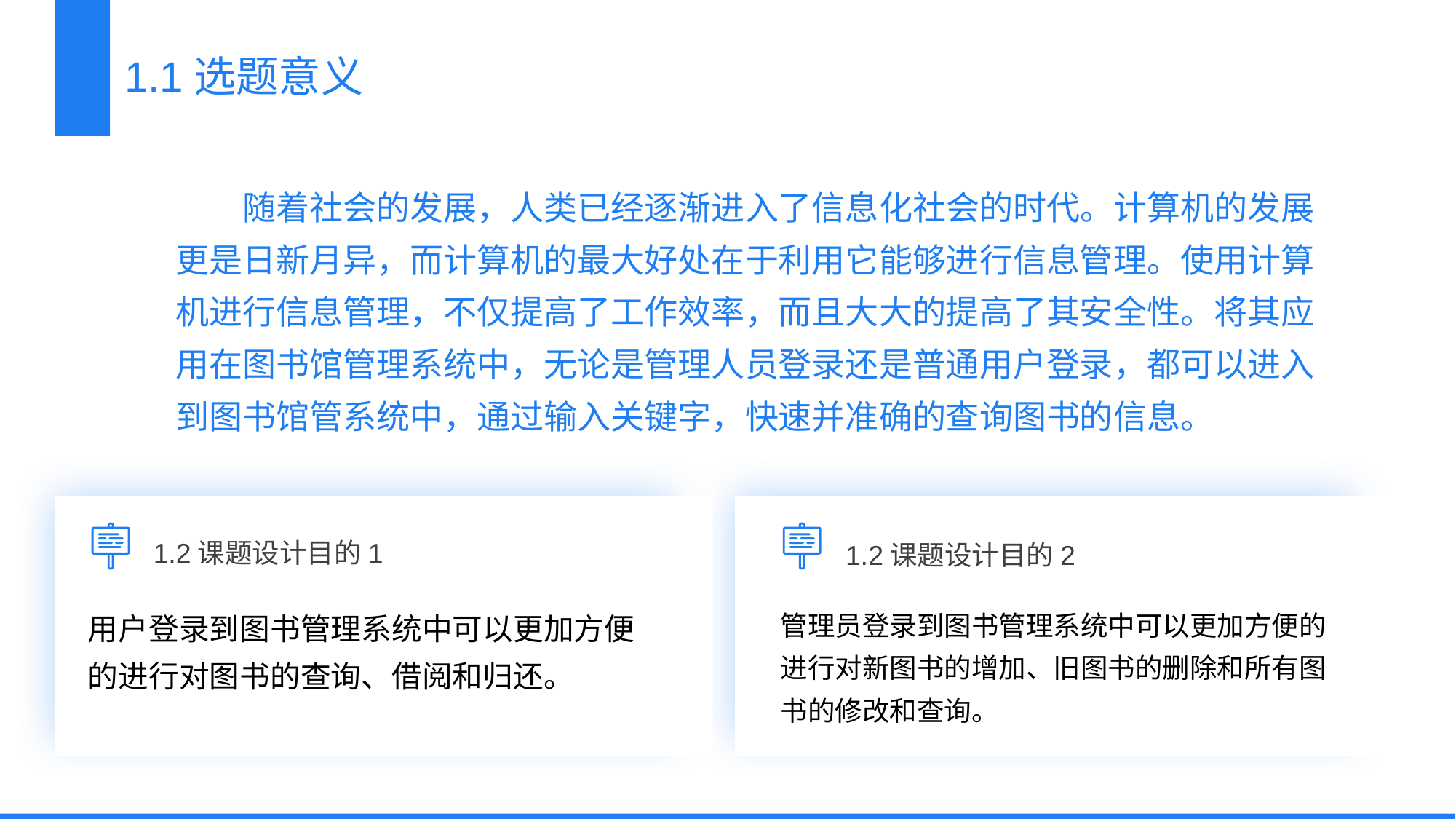

1.1选题意义
        随着社会的发展，人类已经逐渐进入了信息化社会的时代。计算机的发展更是日新月异，而计算机的最大好处在于利用它能够进行信息管理。使用计算机进行信息管理，不仅提高了工作效率，而且大大的提高了其安全性。将其应用在图书馆管理系统中，无论是管理人员登录还是普通用户登录，都可以进入到图书馆管系统中，通过输入关键字，快速并准确的查询图书的信息。

1.2课题设计目的1
1.2课题设计目的2

用户登录到图书管理系统中可以更加方便的进行对图书的查询、借阅和归还。
管理员登录到图书管理系统中可以更加方便的进行对新图书的增加、旧图书的删除和所有图书的修改和查询。